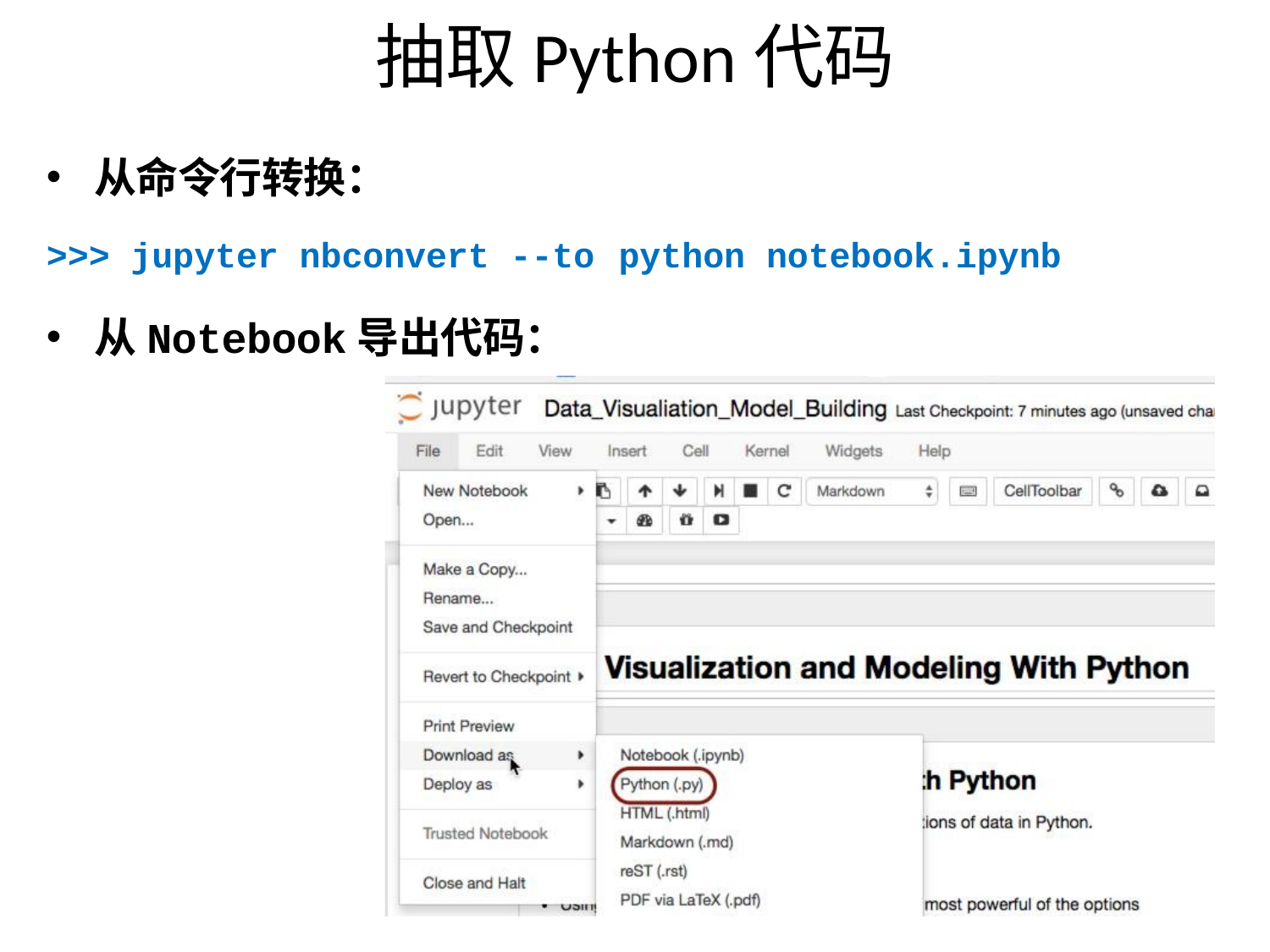

# 抽取Python代码
从命令行转换：
>>> jupyter nbconvert --to python notebook.ipynb
从Notebook导出代码：